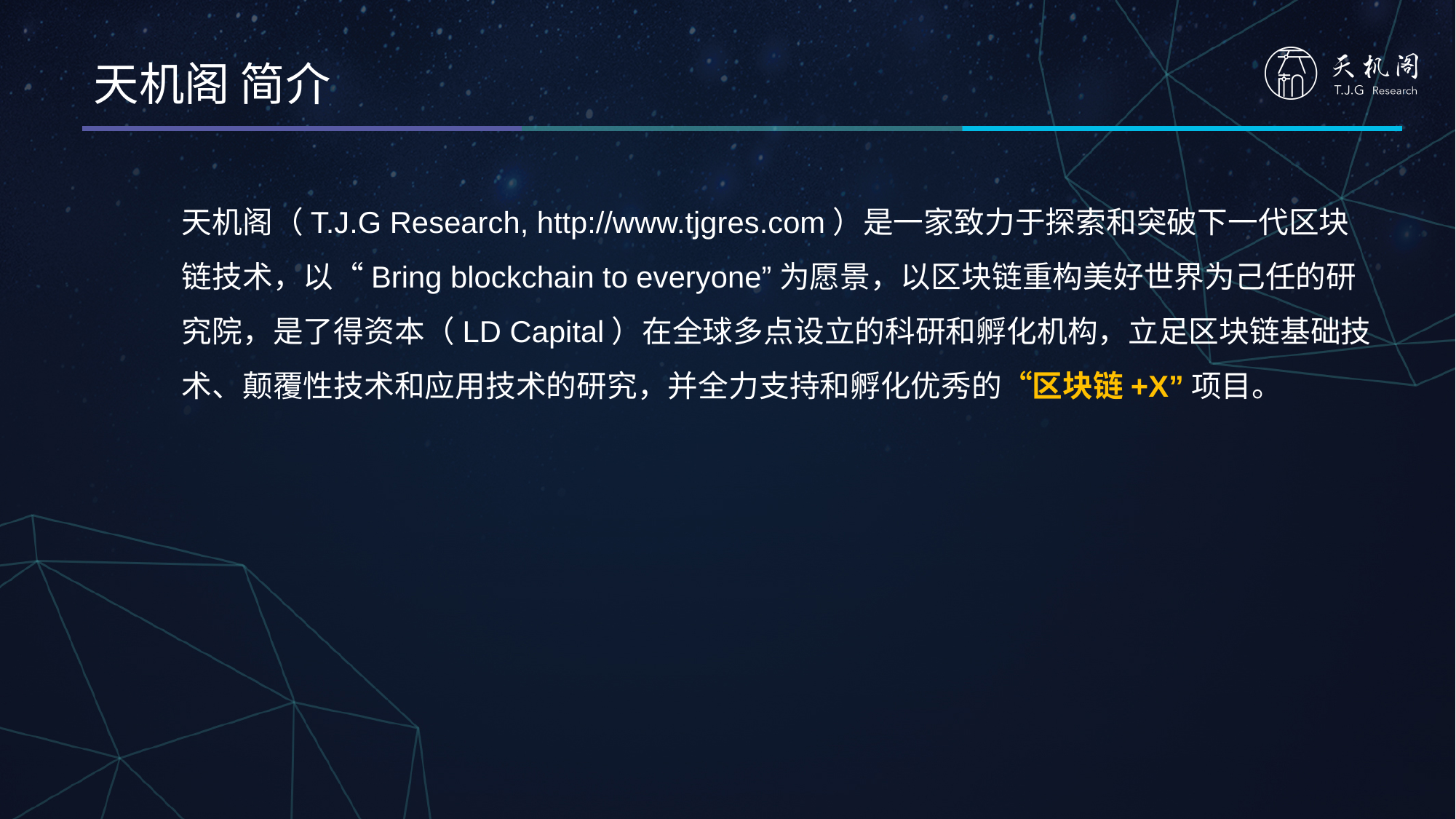

天机阁 简介
天机阁（T.J.G Research, http://www.tjgres.com）是一家致力于探索和突破下一代区块链技术，以“Bring blockchain to everyone”为愿景，以区块链重构美好世界为己任的研究院，是了得资本（LD Capital）在全球多点设立的科研和孵化机构，立足区块链基础技术、颠覆性技术和应用技术的研究，并全力支持和孵化优秀的“区块链+X”项目。